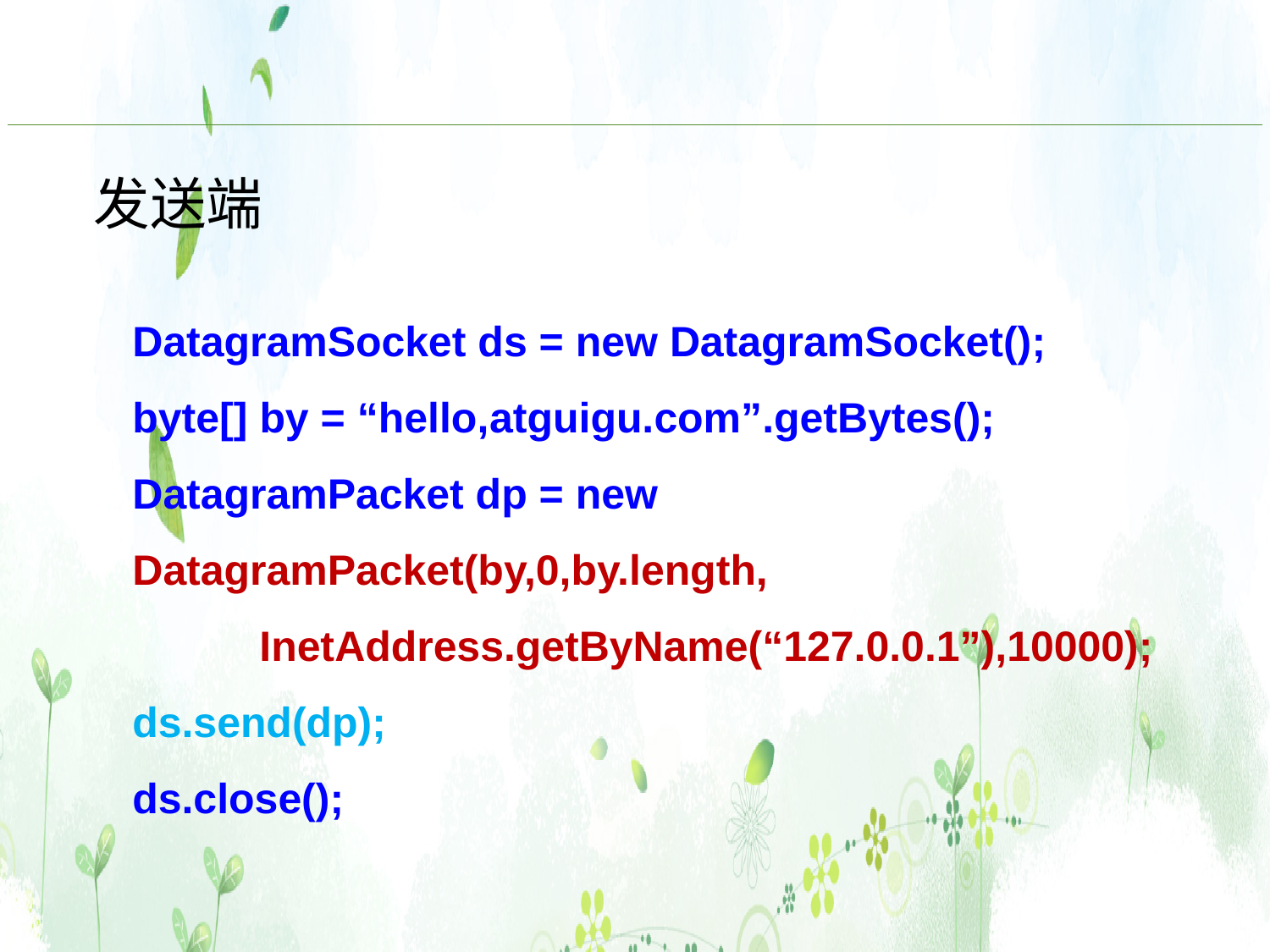

发送端
DatagramSocket ds = new DatagramSocket();
byte[] by = “hello,atguigu.com”.getBytes();
DatagramPacket dp = new DatagramPacket(by,0,by.length,
	InetAddress.getByName(“127.0.0.1”),10000);
ds.send(dp);
ds.close();